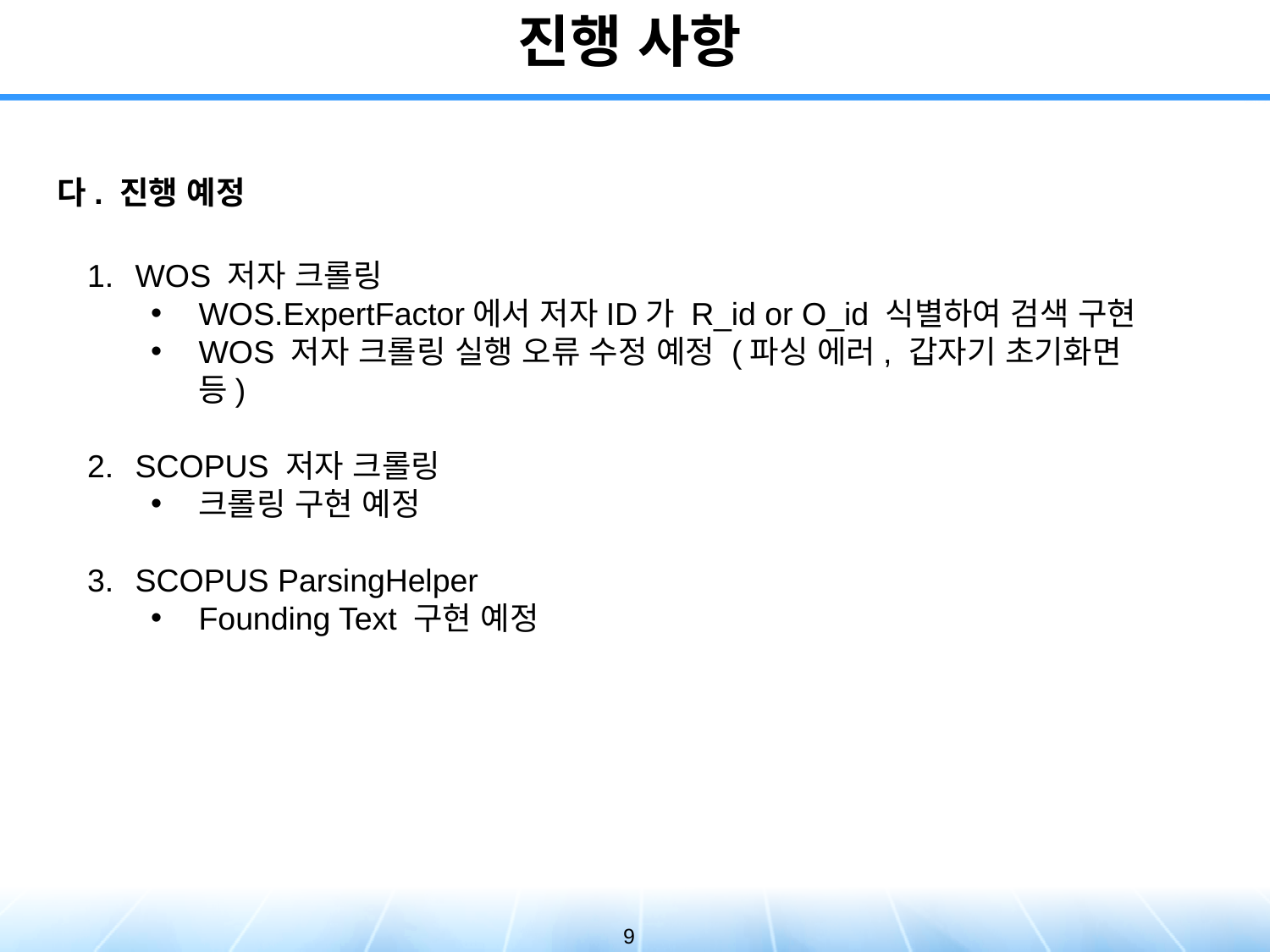

# 진행 사항
다. 진행 예정
WOS 저자 크롤링
WOS.ExpertFactor에서 저자ID가 R_id or O_id 식별하여 검색 구현
WOS 저자 크롤링 실행 오류 수정 예정 (파싱 에러, 갑자기 초기화면 등)

SCOPUS 저자 크롤링
크롤링 구현 예정

SCOPUS ParsingHelper
Founding Text 구현 예정